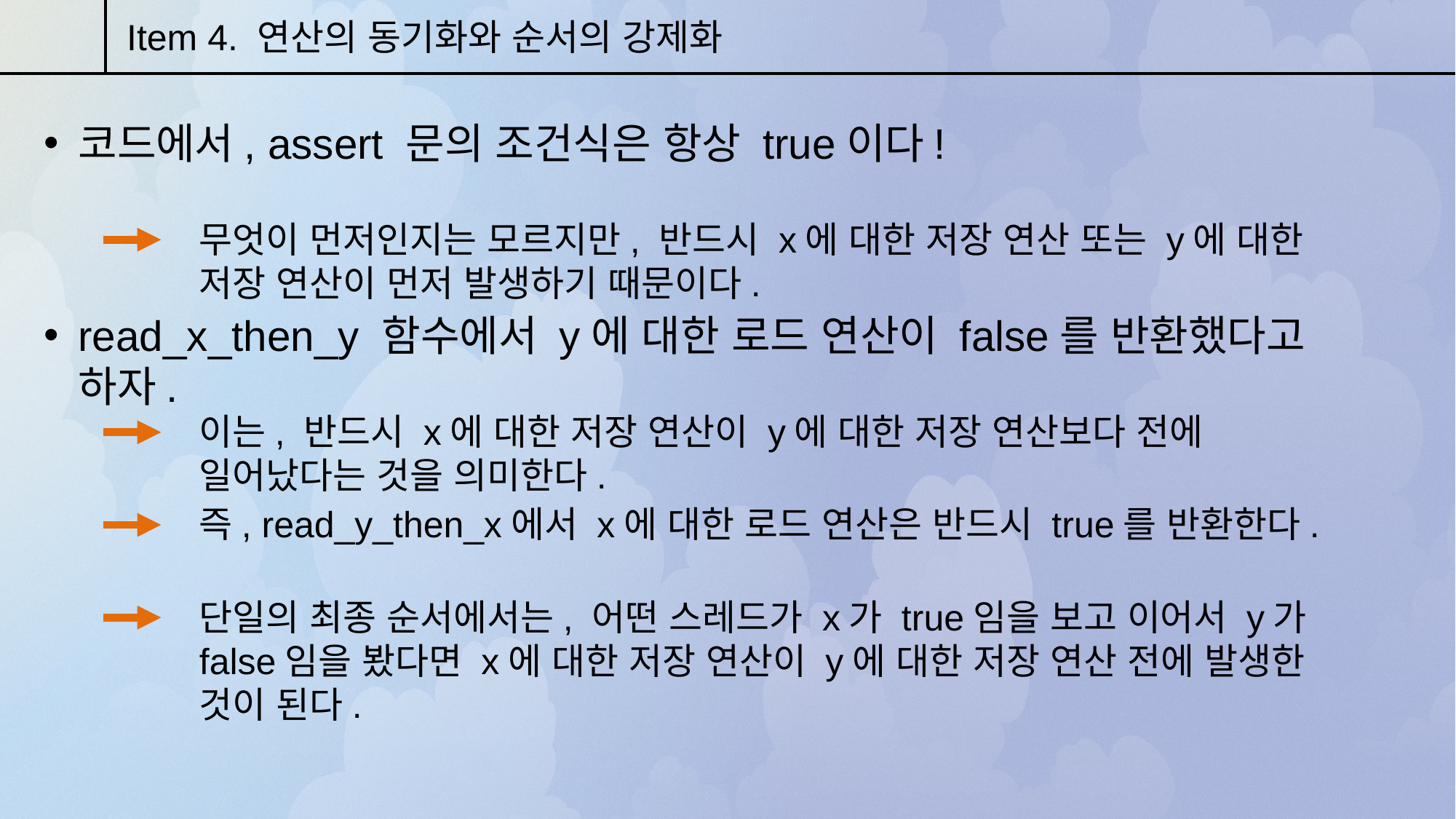

Item 4. 연산의 동기화와 순서의 강제화
코드에서, assert 문의 조건식은 항상 true이다!
무엇이 먼저인지는 모르지만, 반드시 x에 대한 저장 연산 또는 y에 대한 저장 연산이 먼저 발생하기 때문이다.
read_x_then_y 함수에서 y에 대한 로드 연산이 false를 반환했다고 하자.
이는, 반드시 x에 대한 저장 연산이 y에 대한 저장 연산보다 전에 일어났다는 것을 의미한다.
즉, read_y_then_x에서 x에 대한 로드 연산은 반드시 true를 반환한다.
단일의 최종 순서에서는, 어떤 스레드가 x가 true임을 보고 이어서 y가 false임을 봤다면 x에 대한 저장 연산이 y에 대한 저장 연산 전에 발생한 것이 된다.